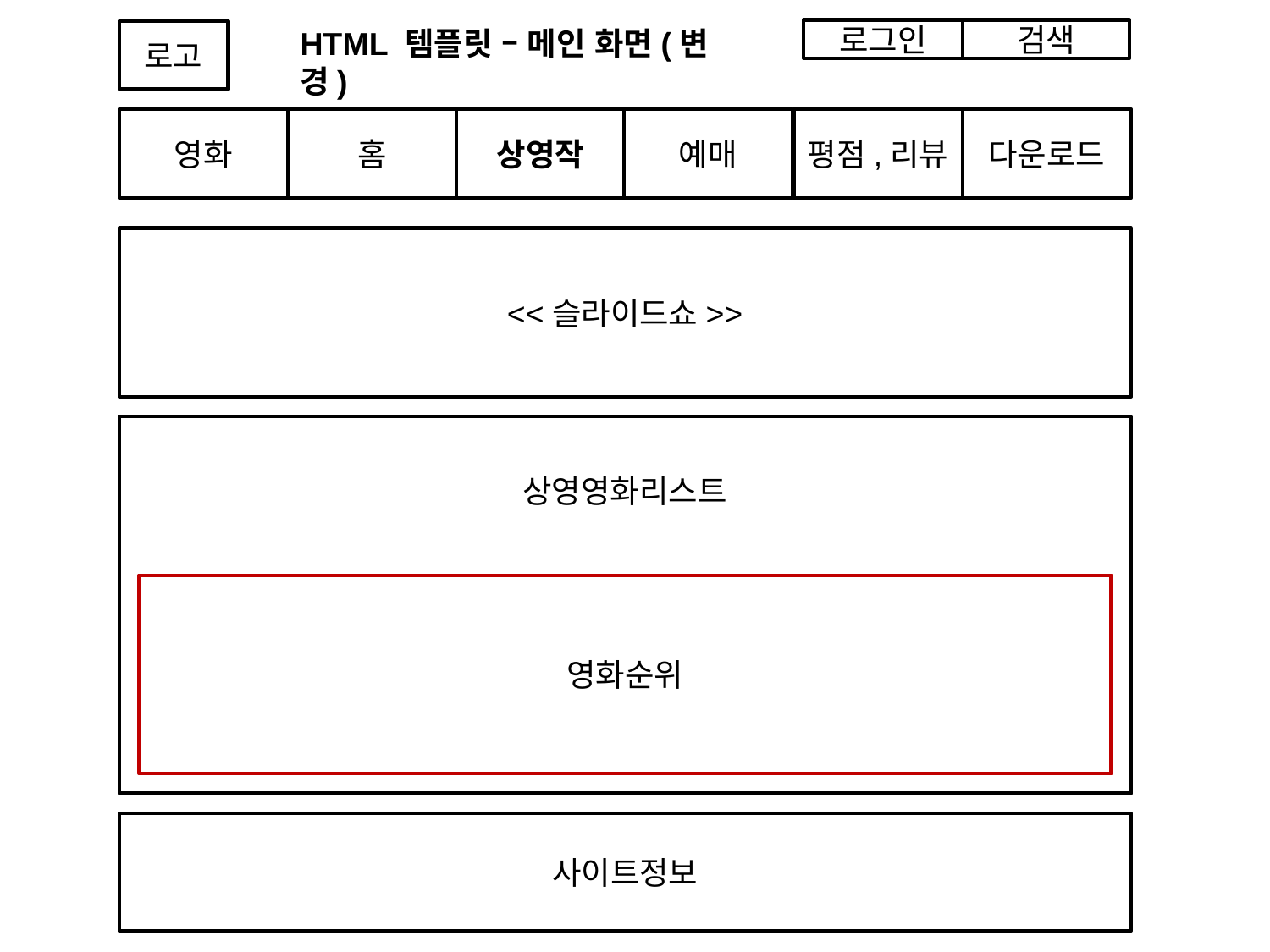

HTML 템플릿 – 메인 화면(변경)
로그인
검색
로고
영화
홈
상영작
예매
평점,리뷰
다운로드
<<슬라이드쇼>>

상영영화리스트

영화순위
사이트정보